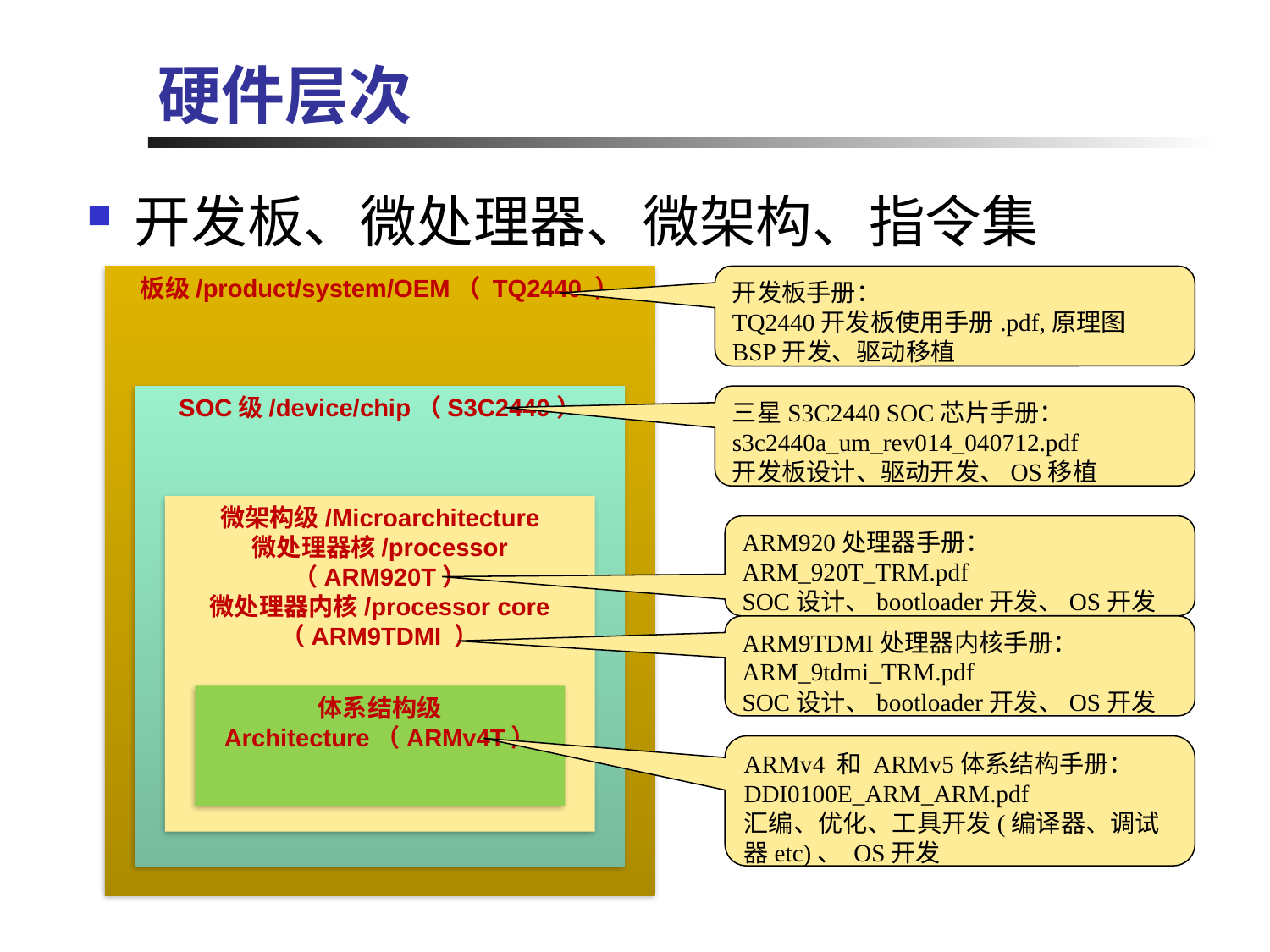

# 硬件层次
开发板、微处理器、微架构、指令集
板级/product/system/OEM（ TQ2440 ）
开发板手册：
TQ2440开发板使用手册.pdf,原理图
BSP开发、驱动移植
SOC级/device/chip（S3C2440）
三星S3C2440 SOC芯片手册：
s3c2440a_um_rev014_040712.pdf
开发板设计、驱动开发、OS移植
微架构级/Microarchitecture
微处理器核/processor
（ARM920T）
微处理器内核/processor core
（ARM9TDMI ）
ARM920处理器手册：
ARM_920T_TRM.pdf
SOC设计、bootloader开发、OS开发
ARM9TDMI处理器内核手册：ARM_9tdmi_TRM.pdf
SOC设计、bootloader开发、OS开发

体系结构级
Architecture（ARMv4T）

ARMv4 和 ARMv5体系结构手册：DDI0100E_ARM_ARM.pdf
汇编、优化、工具开发(编译器、调试器etc)、 OS开发